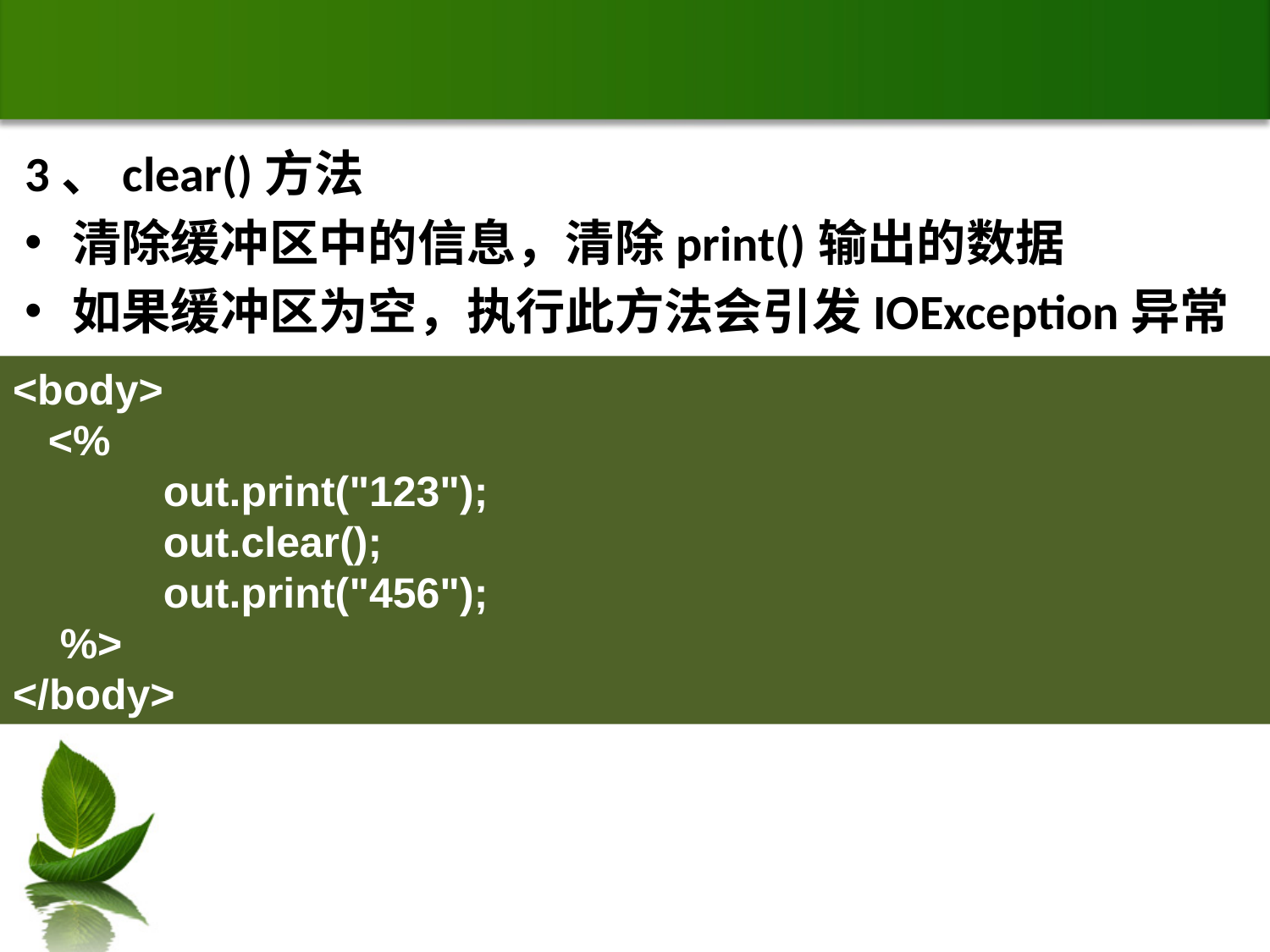

#
3、clear()方法
清除缓冲区中的信息，清除print()输出的数据
如果缓冲区为空，执行此方法会引发IOException异常
<body>
   <%
	  out.print("123");
	  out.clear();
	  out.print("456");
    %>
</body>